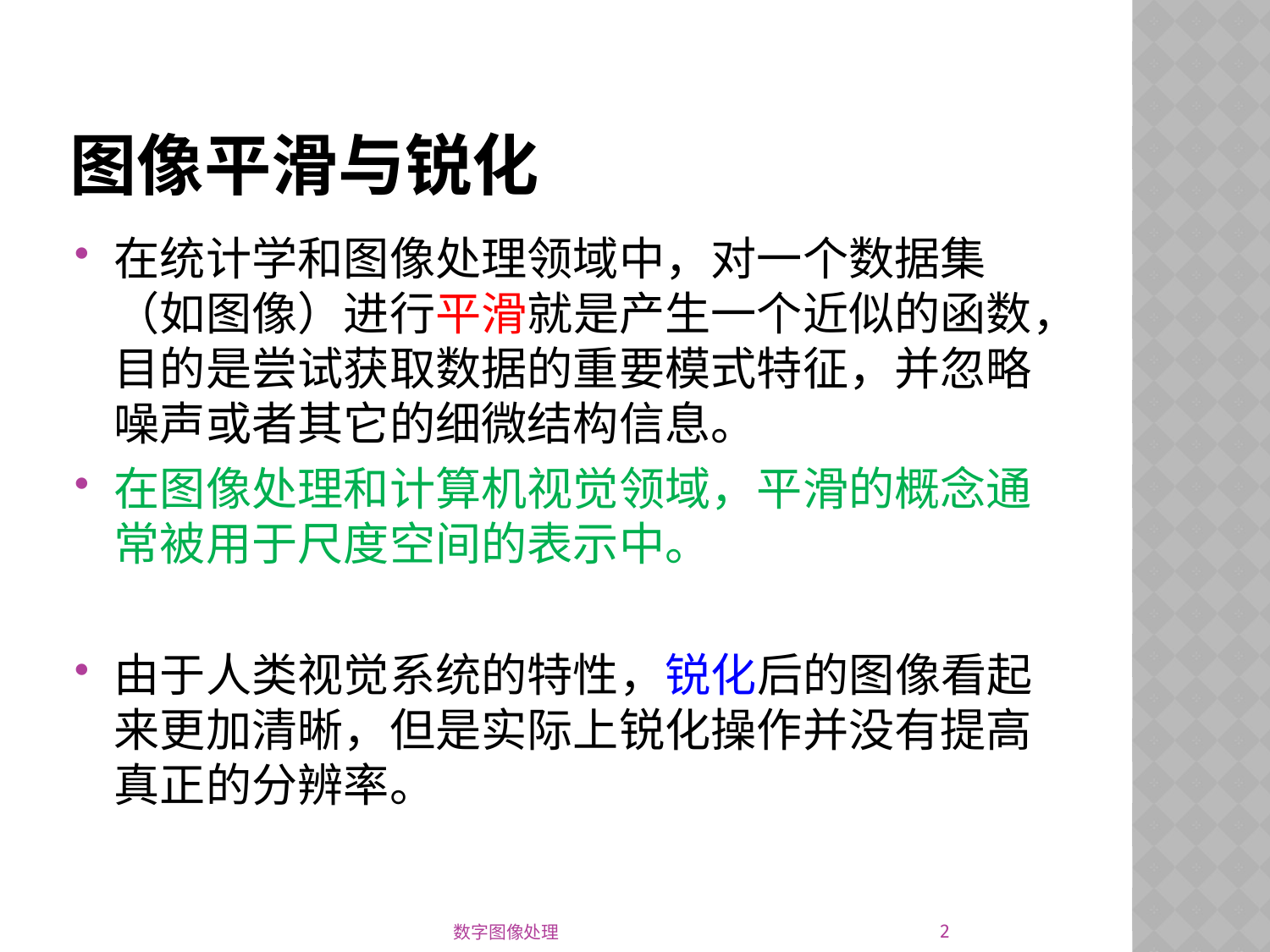

# 图像平滑与锐化
在统计学和图像处理领域中，对一个数据集（如图像）进行平滑就是产生一个近似的函数，目的是尝试获取数据的重要模式特征，并忽略噪声或者其它的细微结构信息。
在图像处理和计算机视觉领域，平滑的概念通常被用于尺度空间的表示中。

由于人类视觉系统的特性，锐化后的图像看起来更加清晰，但是实际上锐化操作并没有提高真正的分辨率。
2
数字图像处理